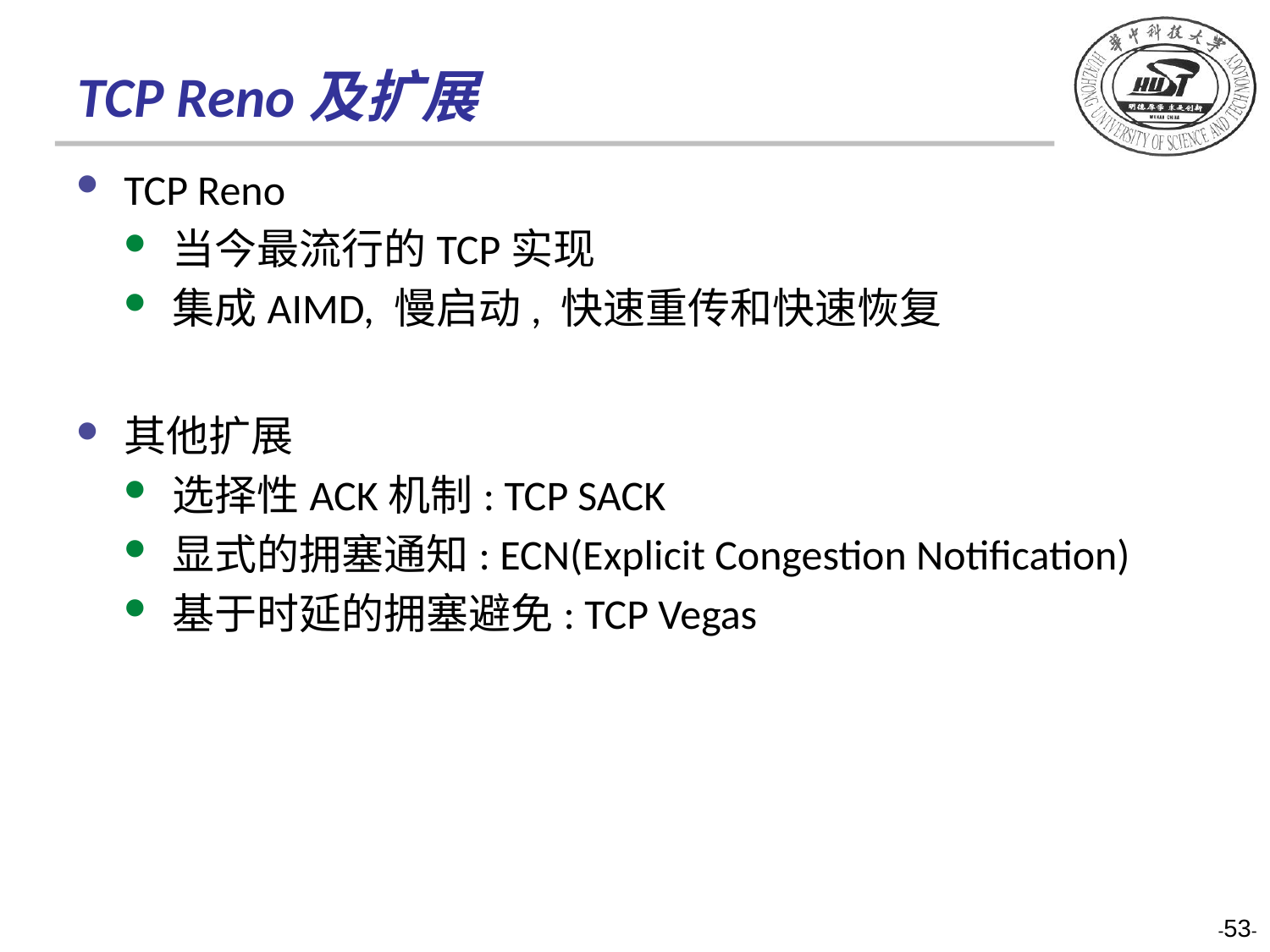

# TCP Reno及扩展
TCP Reno
当今最流行的TCP实现
集成AIMD, 慢启动, 快速重传和快速恢复

其他扩展
选择性ACK机制: TCP SACK
显式的拥塞通知: ECN(Explicit Congestion Notification)
基于时延的拥塞避免: TCP Vegas

-53-